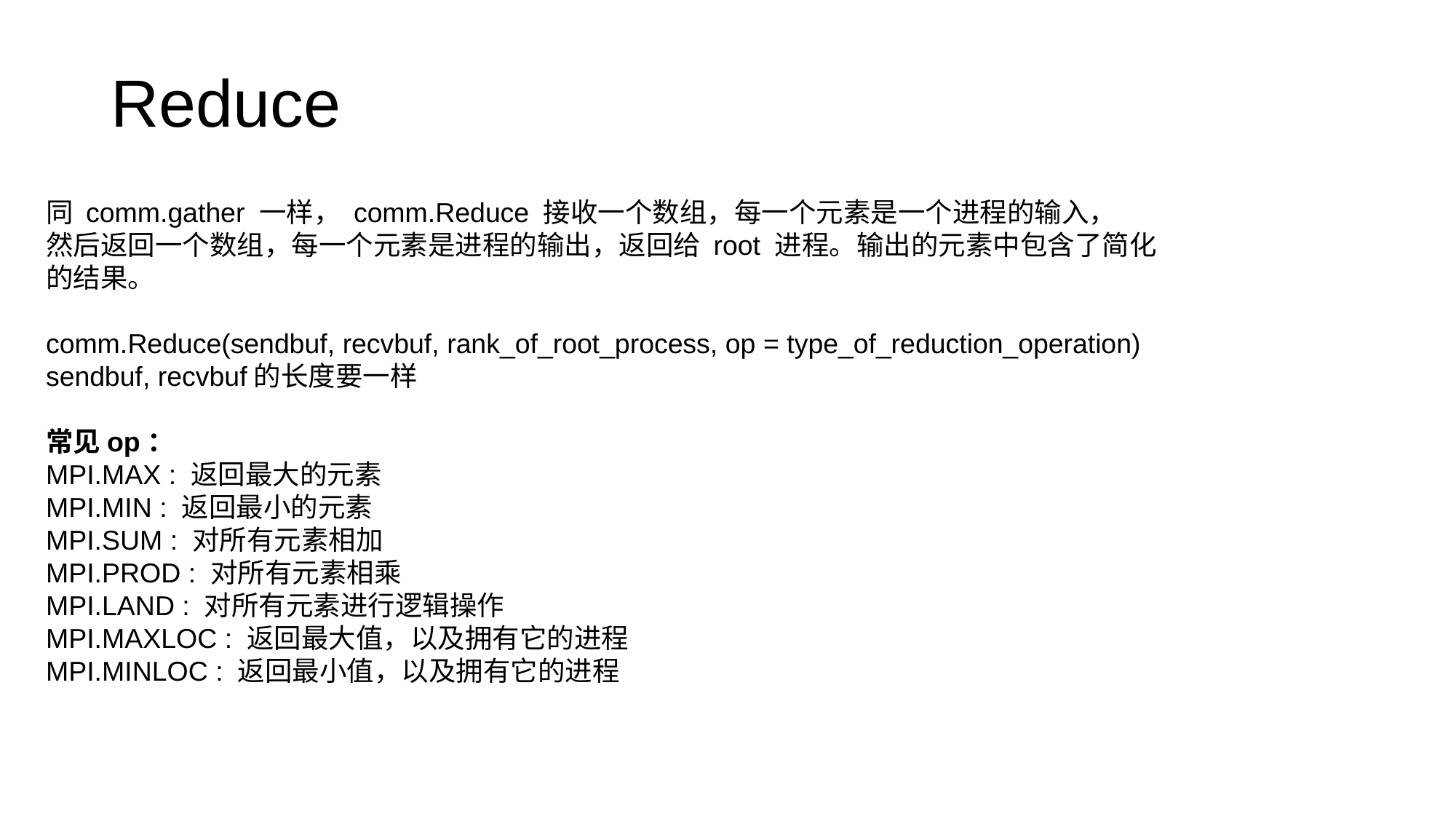

# Reduce
同 comm.gather 一样， comm.Reduce 接收一个数组，每一个元素是一个进程的输入，
然后返回一个数组，每一个元素是进程的输出，返回给 root 进程。输出的元素中包含了简化的结果。

comm.Reduce(sendbuf, recvbuf, rank_of_root_process, op = type_of_reduction_operation)
sendbuf, recvbuf的长度要一样

常见op：
MPI.MAX : 返回最大的元素
MPI.MIN : 返回最小的元素
MPI.SUM : 对所有元素相加
MPI.PROD : 对所有元素相乘
MPI.LAND : 对所有元素进行逻辑操作
MPI.MAXLOC : 返回最大值，以及拥有它的进程
MPI.MINLOC : 返回最小值，以及拥有它的进程